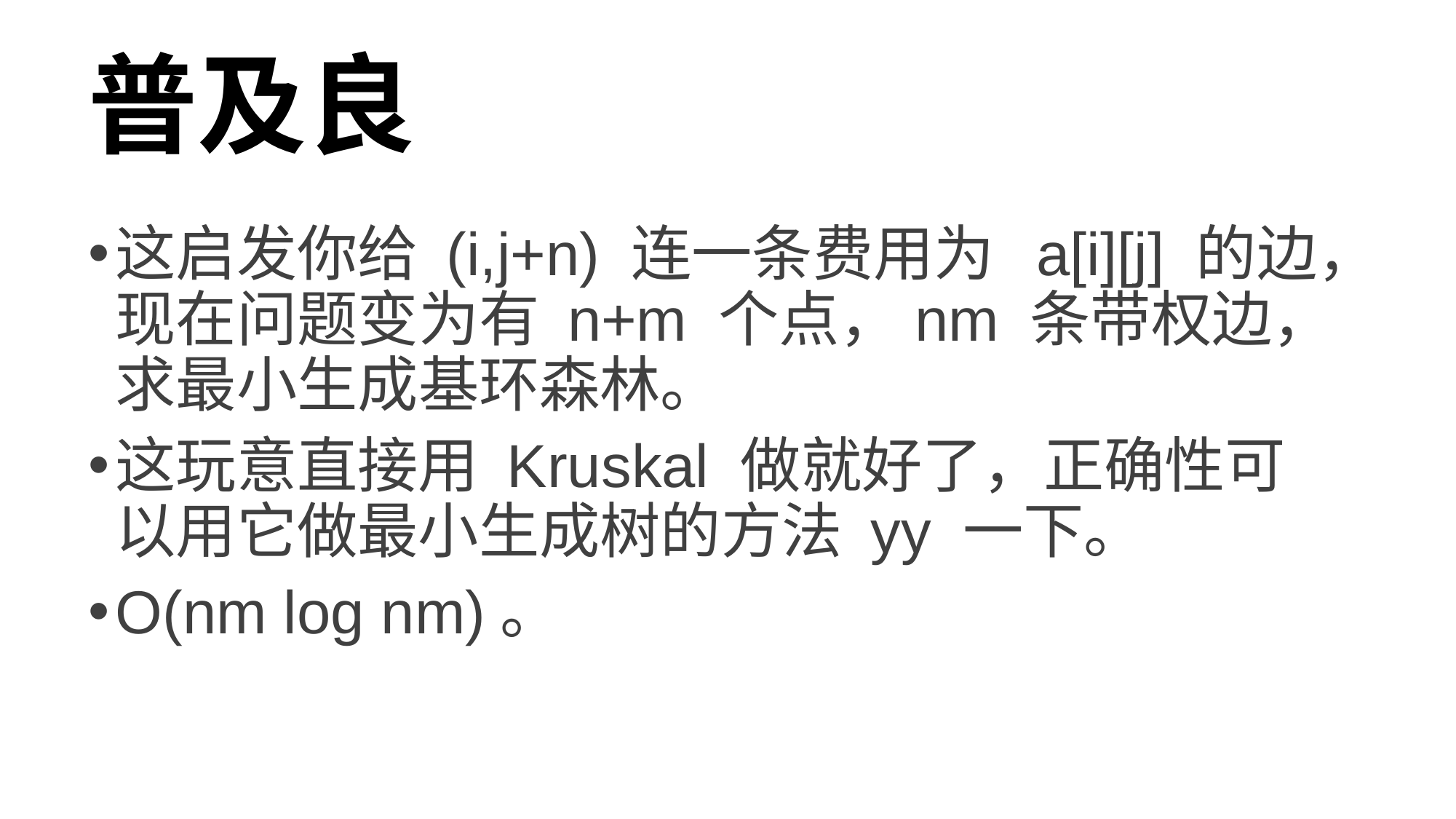

# 普及良
这启发你给 (i,j+n) 连一条费用为  a[i][j] 的边，现在问题变为有 n+m 个点，nm 条带权边，求最小生成基环森林。
这玩意直接用 Kruskal 做就好了，正确性可以用它做最小生成树的方法 yy 一下。
O(nm log nm)。